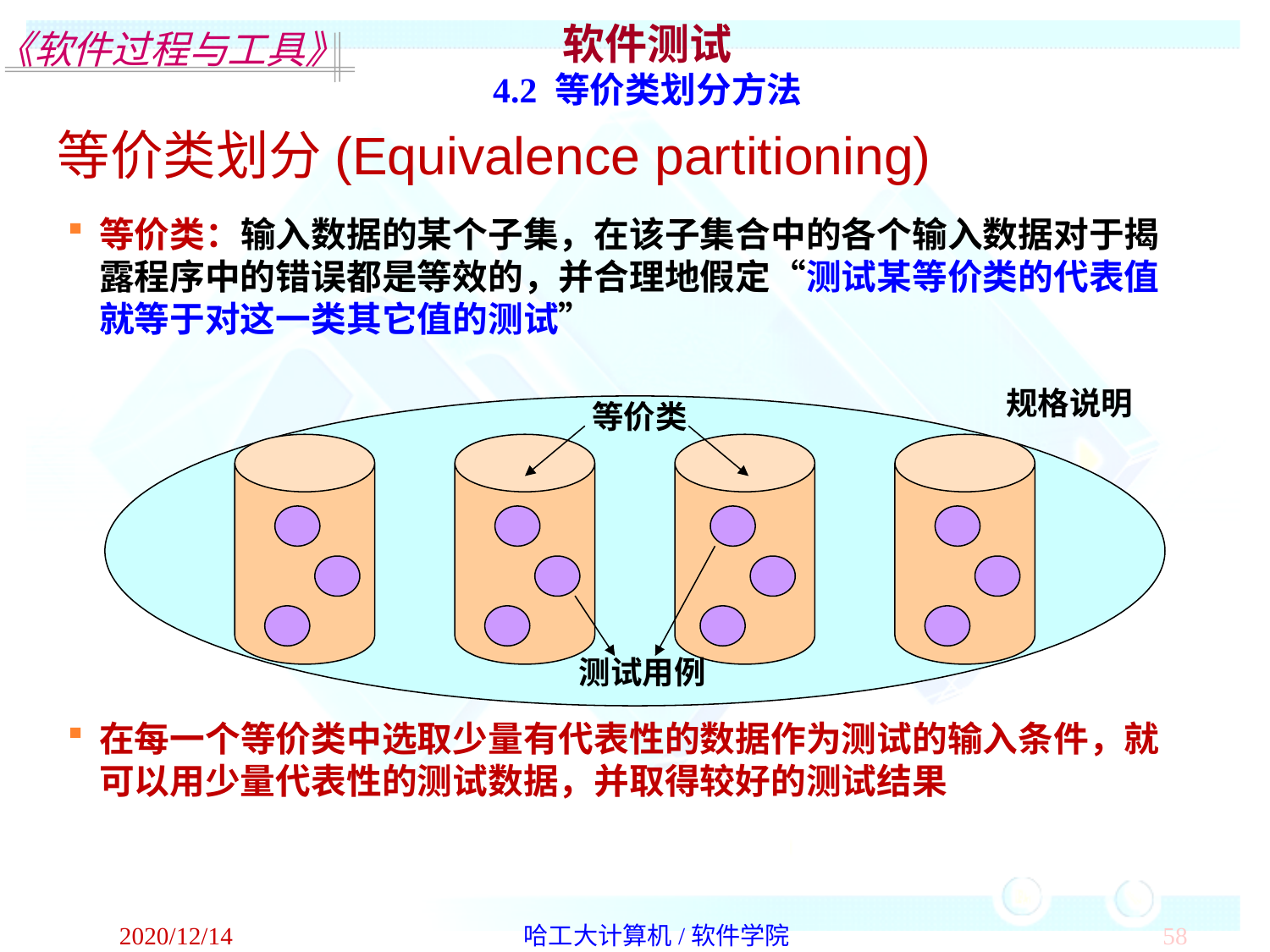

软件测试
4.2 等价类划分方法

等价类划分(Equivalence partitioning)

等价类：输入数据的某个子集，在该子集合中的各个输入数据对于揭露程序中的错误都是等效的，并合理地假定“测试某等价类的代表值就等于对这一类其它值的测试”

在每一个等价类中选取少量有代表性的数据作为测试的输入条件，就可以用少量代表性的测试数据，并取得较好的测试结果

规格说明
等价类

测试用例